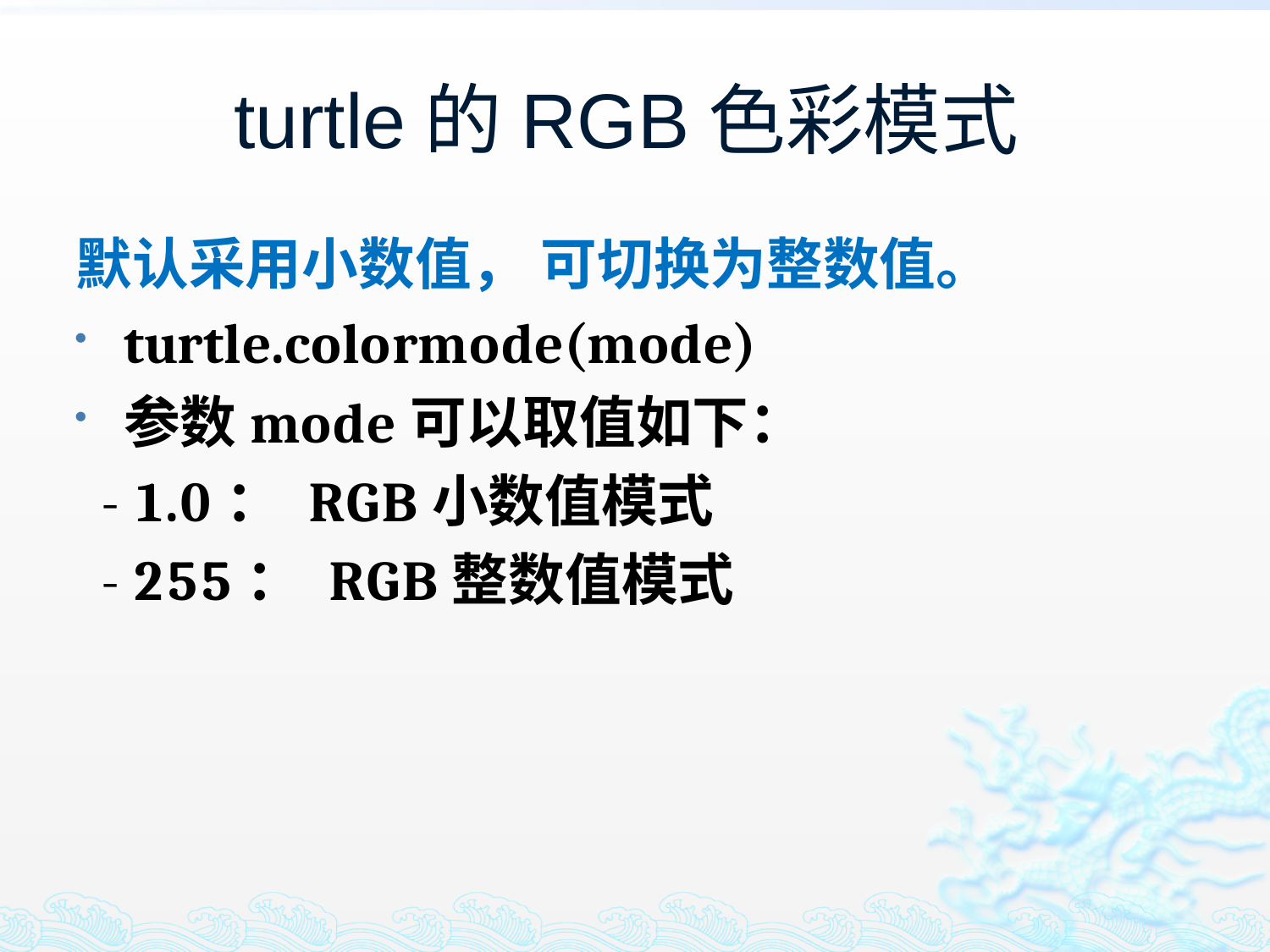

# turtle的RGB色彩模式
默认采用小数值， 可切换为整数值。
turtle.colormode(mode)
参数mode可以取值如下：
  - 1.0： RGB小数值模式
  - 255： RGB整数值模式